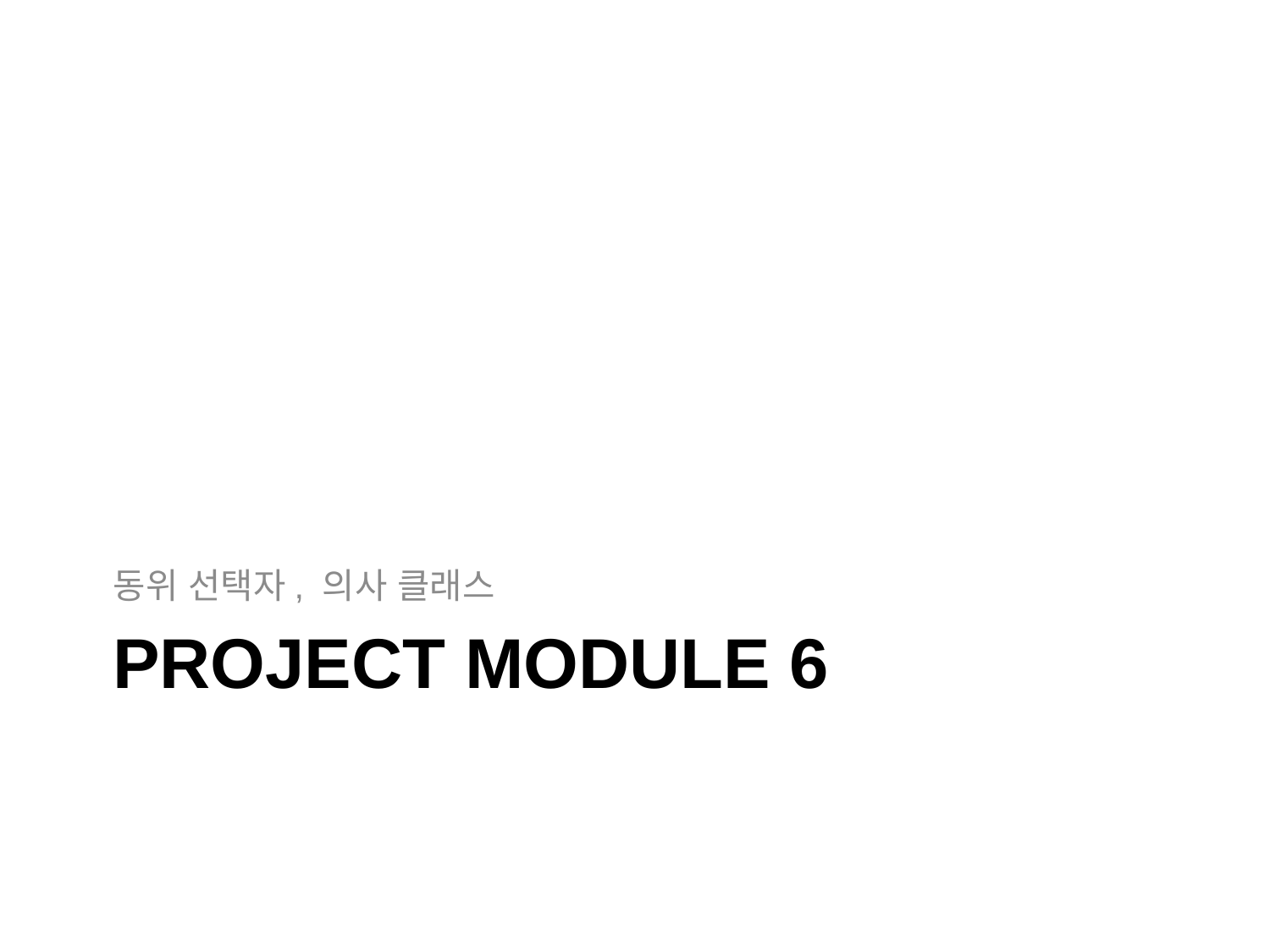

동위 선택자, 의사 클래스
# ProJect Module 6